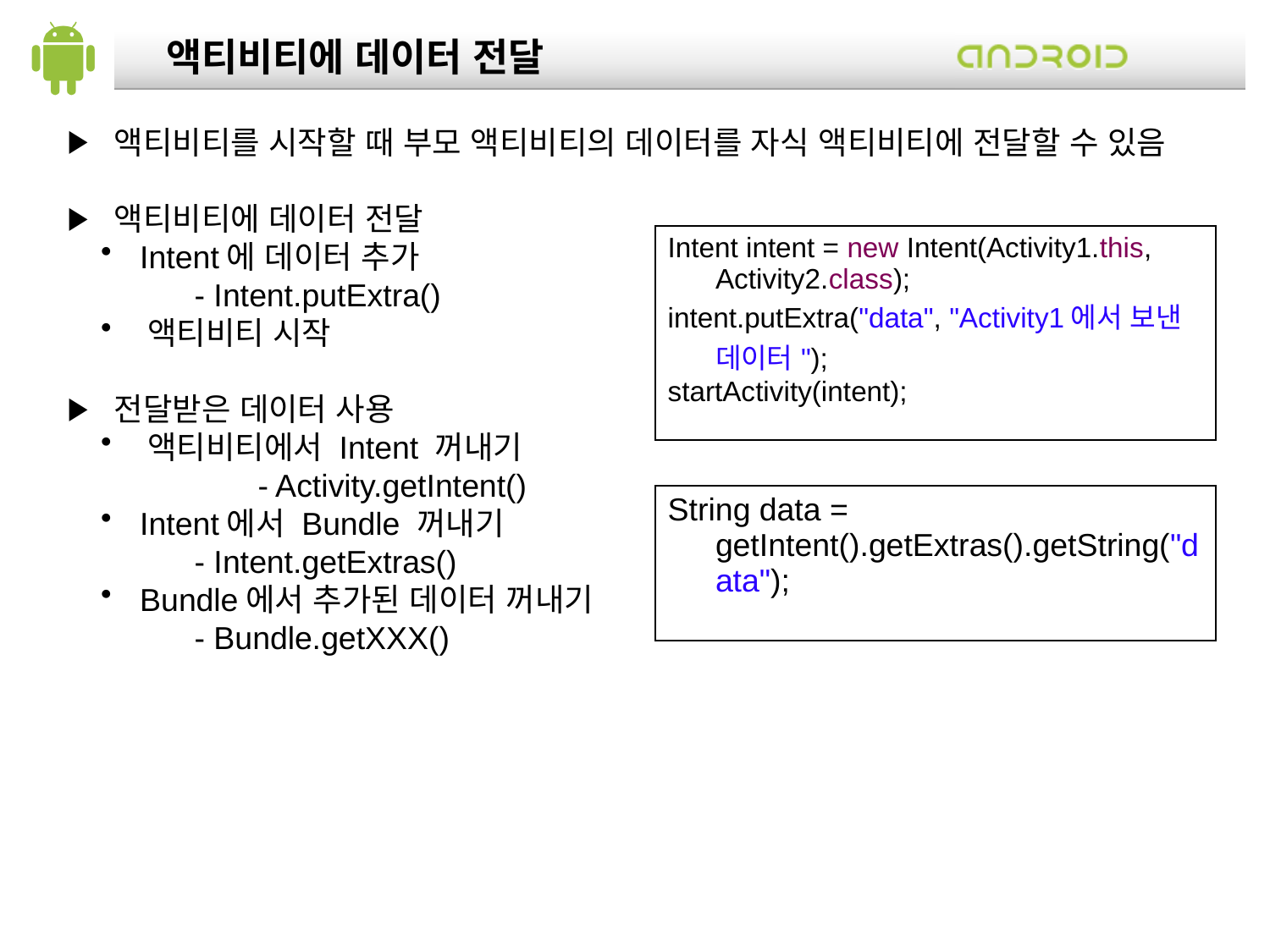

액티비티에 데이터 전달
 액티비티를 시작할 때 부모 액티비티의 데이터를 자식 액티비티에 전달할 수 있음

 액티비티에 데이터 전달
 Intent에 데이터 추가
- Intent.putExtra()
 액티비티 시작

 전달받은 데이터 사용
 액티비티에서 Intent 꺼내기
	- Activity.getIntent()
 Intent에서 Bundle 꺼내기
- Intent.getExtras()
 Bundle에서 추가된 데이터 꺼내기
- Bundle.getXXX()

| Intent intent = new Intent(Activity1.this, Activity2.class); intent.putExtra("data", "Activity1에서 보낸 데이터"); startActivity(intent); |
| --- |
| String data = getIntent().getExtras().getString("data"); |
| --- |